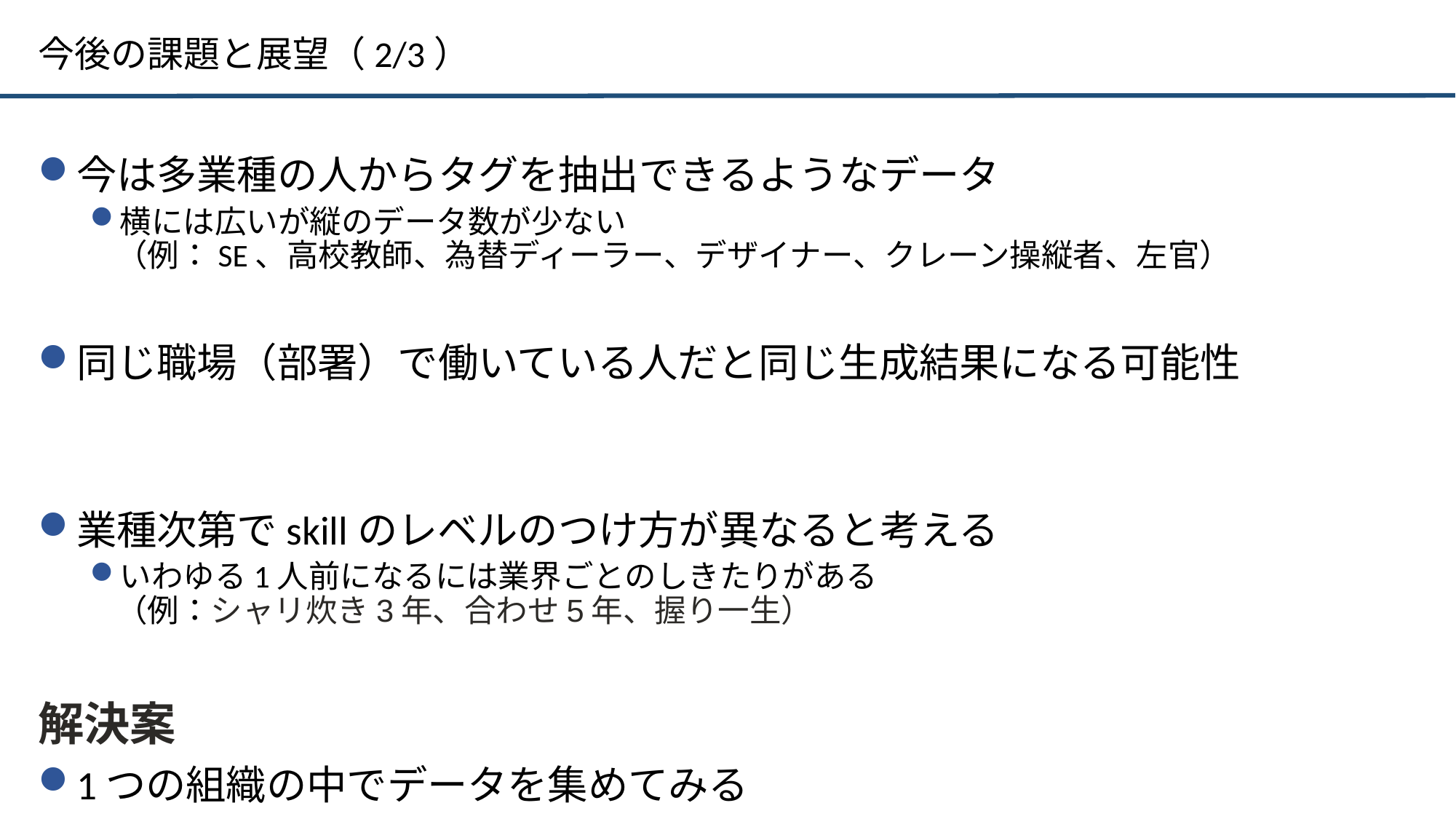

# 今後の課題と展望（2/3）
今は多業種の人からタグを抽出できるようなデータ
横には広いが縦のデータ数が少ない
（例：SE、高校教師、為替ディーラー、デザイナー、クレーン操縦者、左官）

同じ職場（部署）で働いている人だと同じ生成結果になる可能性

業種次第でskillのレベルのつけ方が異なると考える
いわゆる1人前になるには業界ごとのしきたりがある
（例：シャリ炊き3年、合わせ5年、握り一生）

解決案
1つの組織の中でデータを集めてみる